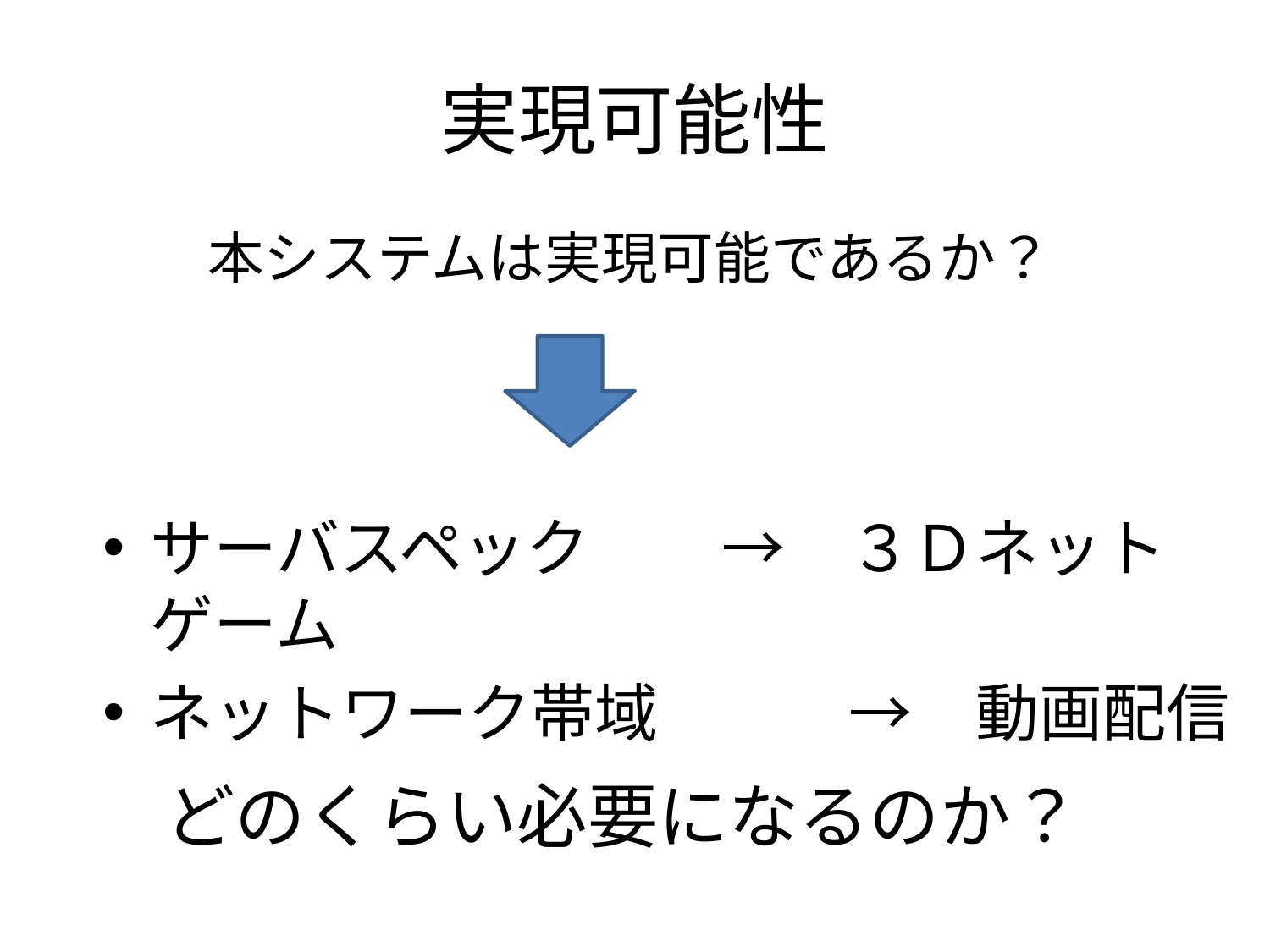

# 実現可能性
本システムは実現可能であるか？

サーバスペック	　→　３Ｄネットゲーム
ネットワーク帯域	　→　動画配信

どのくらい必要になるのか？